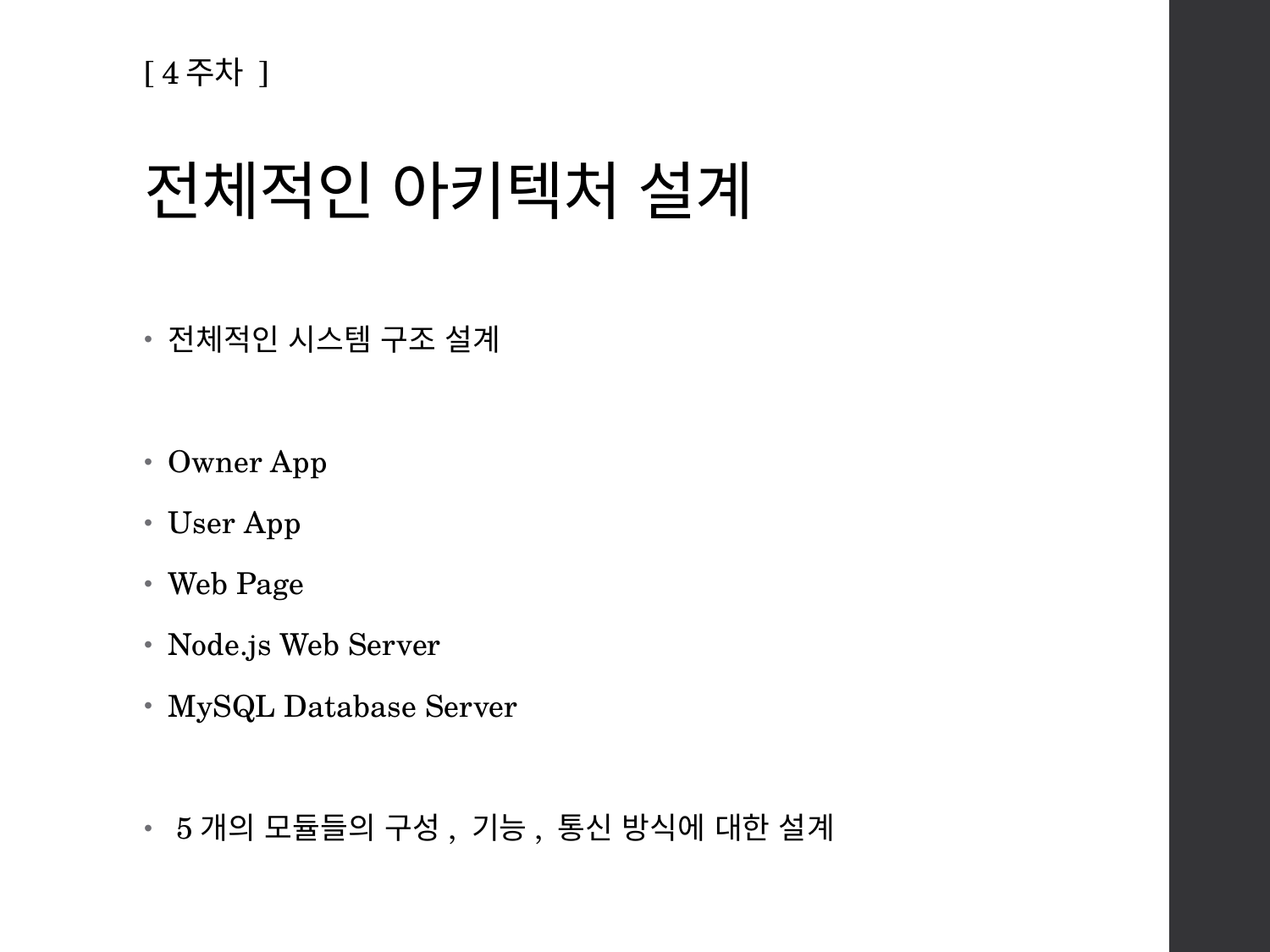

# [ 4주차 ] 전체적인 아키텍처 설계

전체적인 시스템 구조 설계

Owner App
User App
Web Page
Node.js Web Server
MySQL Database Server

 5개의 모듈들의 구성, 기능, 통신 방식에 대한 설계